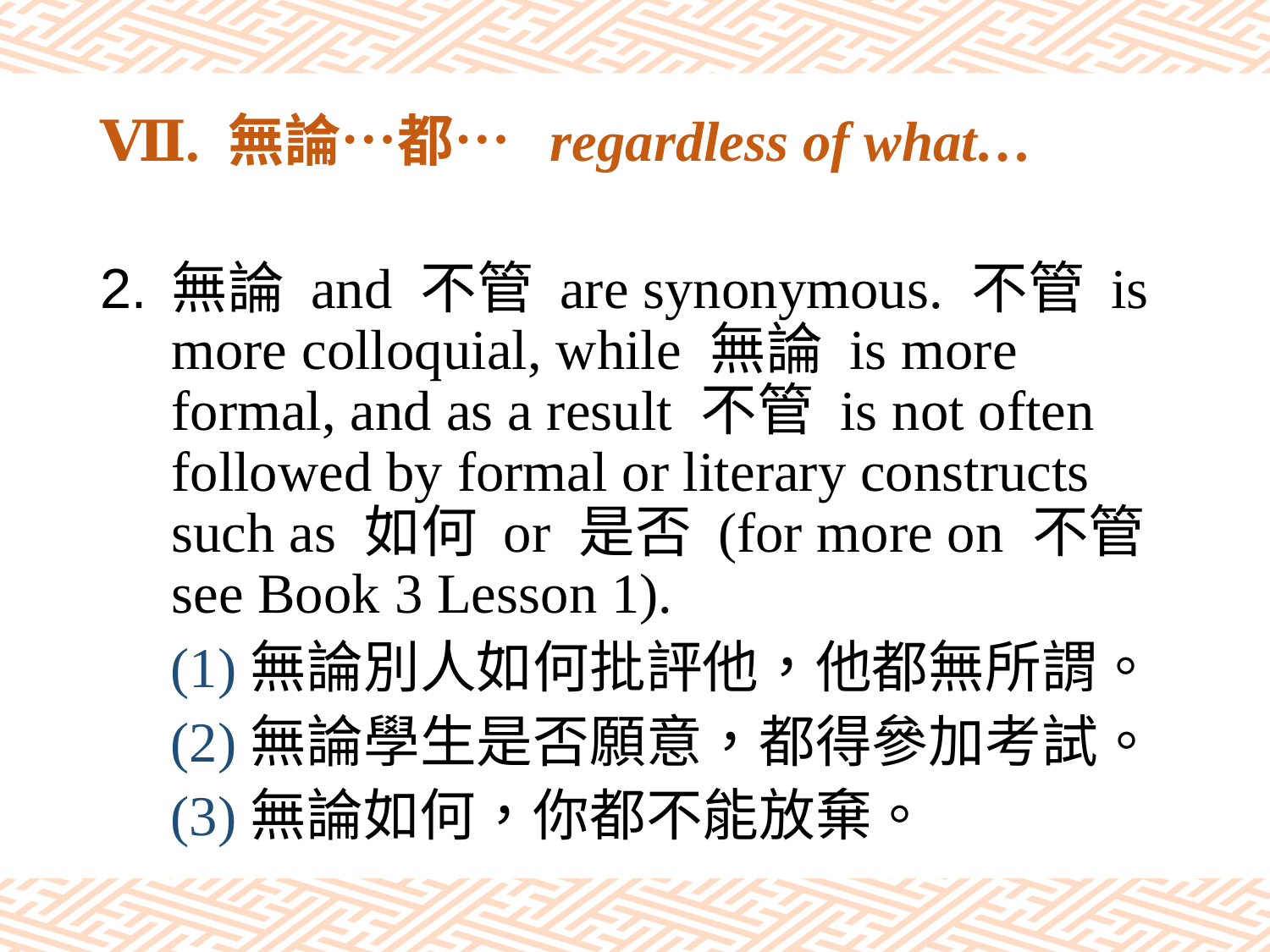

# Ⅶ. 無論…都…  regardless of what…
無論 and 不管 are synonymous. 不管 is more colloquial, while 無論 is more formal, and as a result 不管 is not often followed by formal or literary constructs such as 如何 or 是否 (for more on 不管 see Book 3 Lesson 1).
     (1)無論別人如何批評他，他都無所謂。
     (2)無論學生是否願意，都得參加考試。
     (3)無論如何，你都不能放棄。